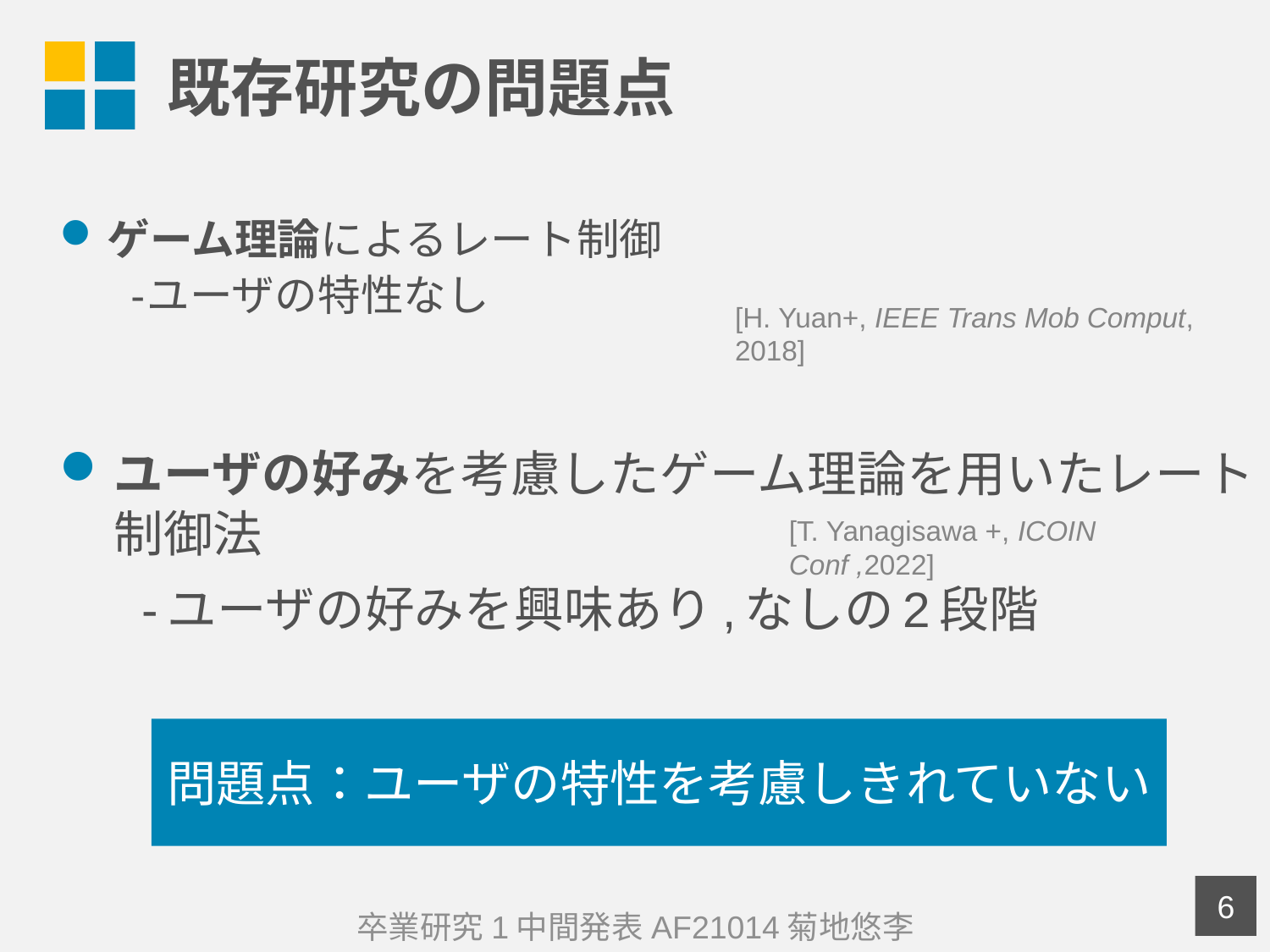

# 既存研究の問題点
ゲーム理論によるレート制御
      -ユーザの特性なし

[H. Yuan+, IEEE Trans Mob Comput, 2018]
ユーザの好みを考慮したゲーム理論を用いたレート制御法
      -ユーザの好みを興味あり,なしの2段階

[T. Yanagisawa +, ICOIN Conf ,2022]
問題点：ユーザの特性を考慮しきれていない
6
卒業研究1中間発表AF21014菊地悠李